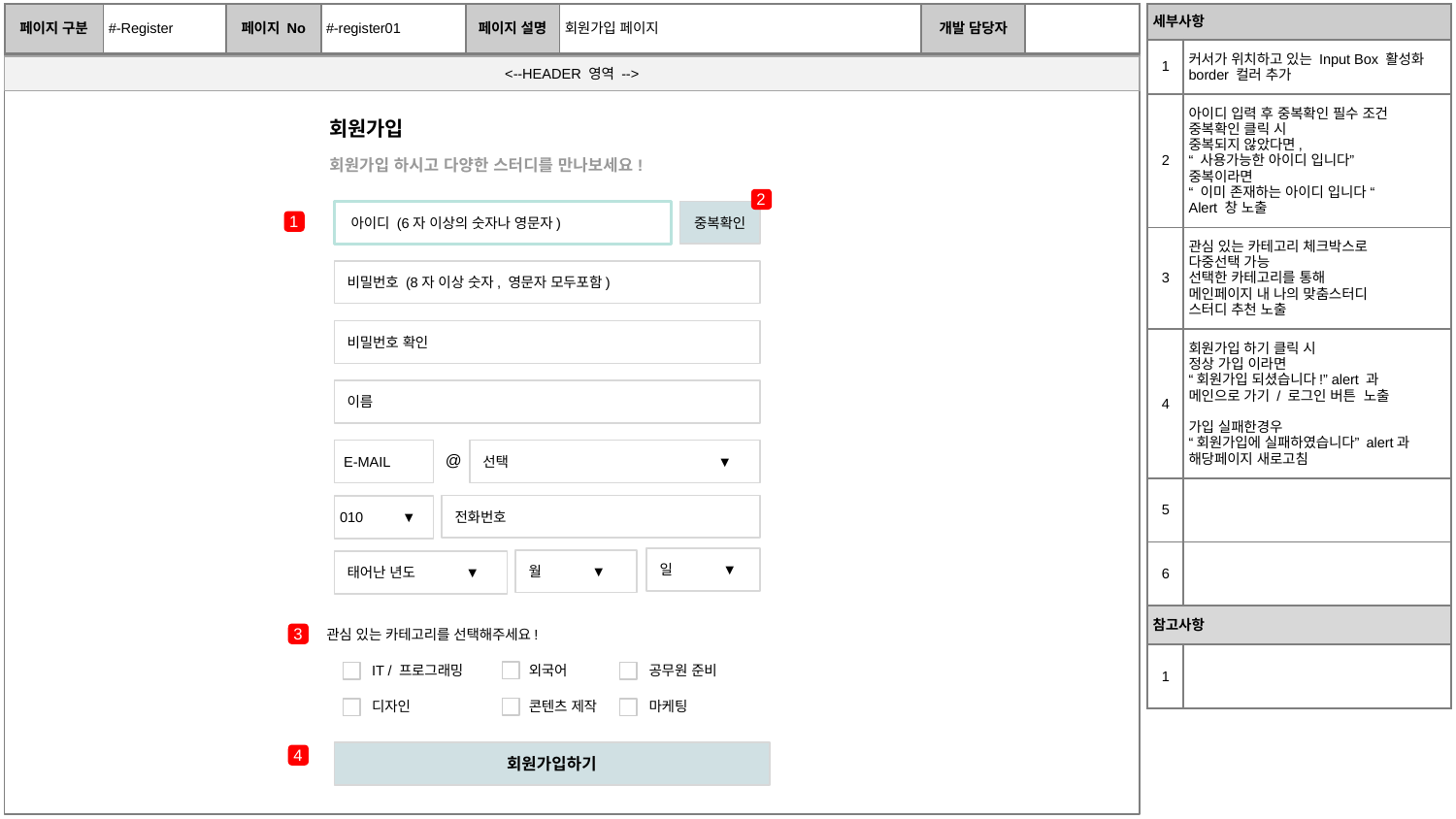

| 페이지 구분 | #-Register | 페이지 No | #-register01 | 페이지 설명 | 회원가입 페이지 | 개발 담당자 |  |
| --- | --- | --- | --- | --- | --- | --- | --- |
| 세부사항 |  |
| --- | --- |
| 1 | 커서가 위치하고 있는 Input Box 활성화 border 컬러 추가 |
| 2 | 아이디 입력 후 중복확인 필수 조건 중복확인 클릭 시 중복되지 않았다면, “ 사용가능한 아이디 입니다” 중복이라면 “ 이미 존재하는 아이디 입니다 “ Alert 창 노출 |
| 3 | 관심 있는 카테고리 체크박스로 다중선택 가능 선택한 카테고리를 통해 메인페이지 내 나의 맞춤스터디 스터디 추천 노출 |
| 4 | 회원가입 하기 클릭 시 정상 가입 이라면 “회원가입 되셨습니다!” alert 과 메인으로 가기 / 로그인 버튼 노출 가입 실패한경우 “회원가입에 실패하였습니다” alert과 해당페이지 새로고침 |
| 5 |  |
| 6 |  |
| 참고사항 |  |
| 1 |  |
<--HEADER 영역 -->
회원가입

회원가입 하시고 다양한 스터디를 만나보세요!
2

1

  아이디 (6자 이상의 숫자나 영문자)
중복확인
 비밀번호 (8자 이상 숫자, 영문자 모두포함)
 비밀번호 확인
 이름
@
 E-MAIL
 선택                                                      ▼
 전화번호
010          ▼
 일             ▼
 월             ▼
 태어난 년도             ▼
3

관심 있는 카테고리를 선택해주세요!
IT / 프로그래밍

외국어
공무원 준비

디자인

콘텐츠 제작
마케팅

4

회원가입하기